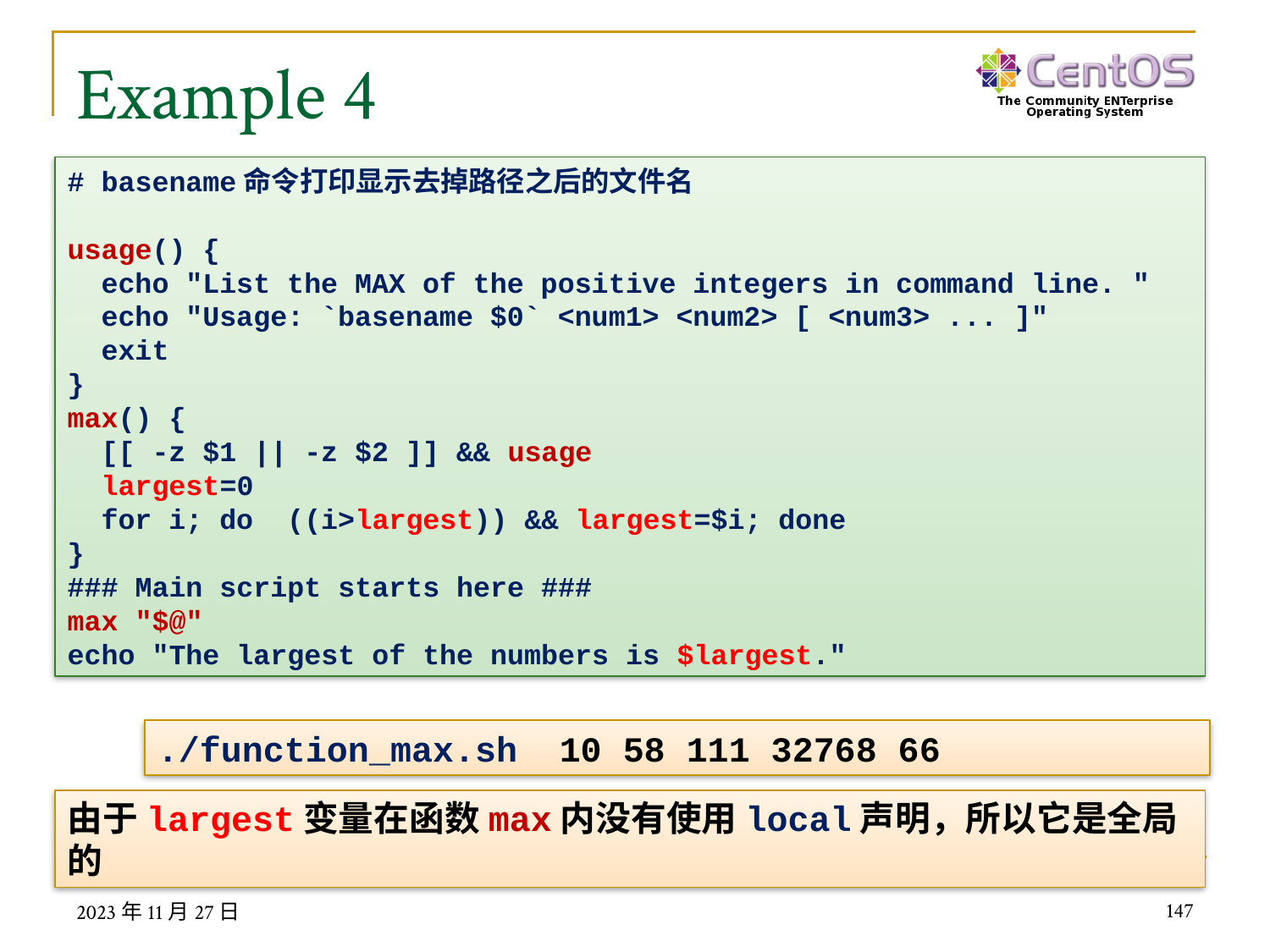

# Example 4
# basename命令打印显示去掉路径之后的文件名

usage() {
  echo "List the MAX of the positive integers in command line. "
  echo "Usage: `basename $0` <num1> <num2> [ <num3> ... ]"
  exit
}
max() {
  [[ -z $1 || -z $2 ]] && usage
  largest=0
  for i; do  ((i>largest)) && largest=$i; done
}
### Main script starts here ###
max "$@"
echo "The largest of the numbers is $largest."
./function_max.sh  10 58 111 32768 66
由于largest变量在函数max内没有使用local声明，所以它是全局的
2023年11月27日
147